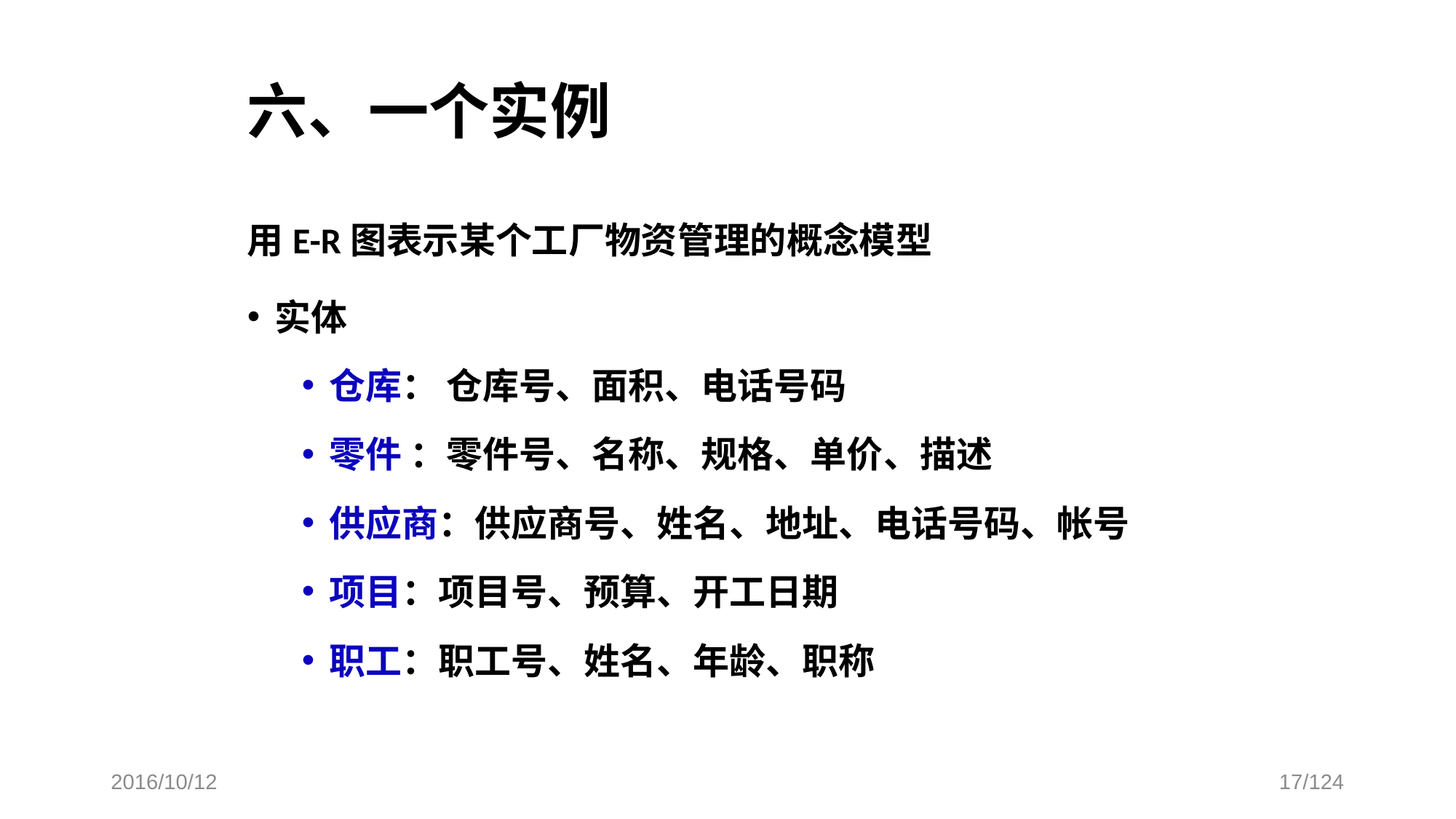

2016/10/12
# 六、一个实例
用E-R图表示某个工厂物资管理的概念模型
实体
仓库： 仓库号、面积、电话号码
零件 ：零件号、名称、规格、单价、描述
供应商：供应商号、姓名、地址、电话号码、帐号
项目：项目号、预算、开工日期
职工：职工号、姓名、年龄、职称
17/124